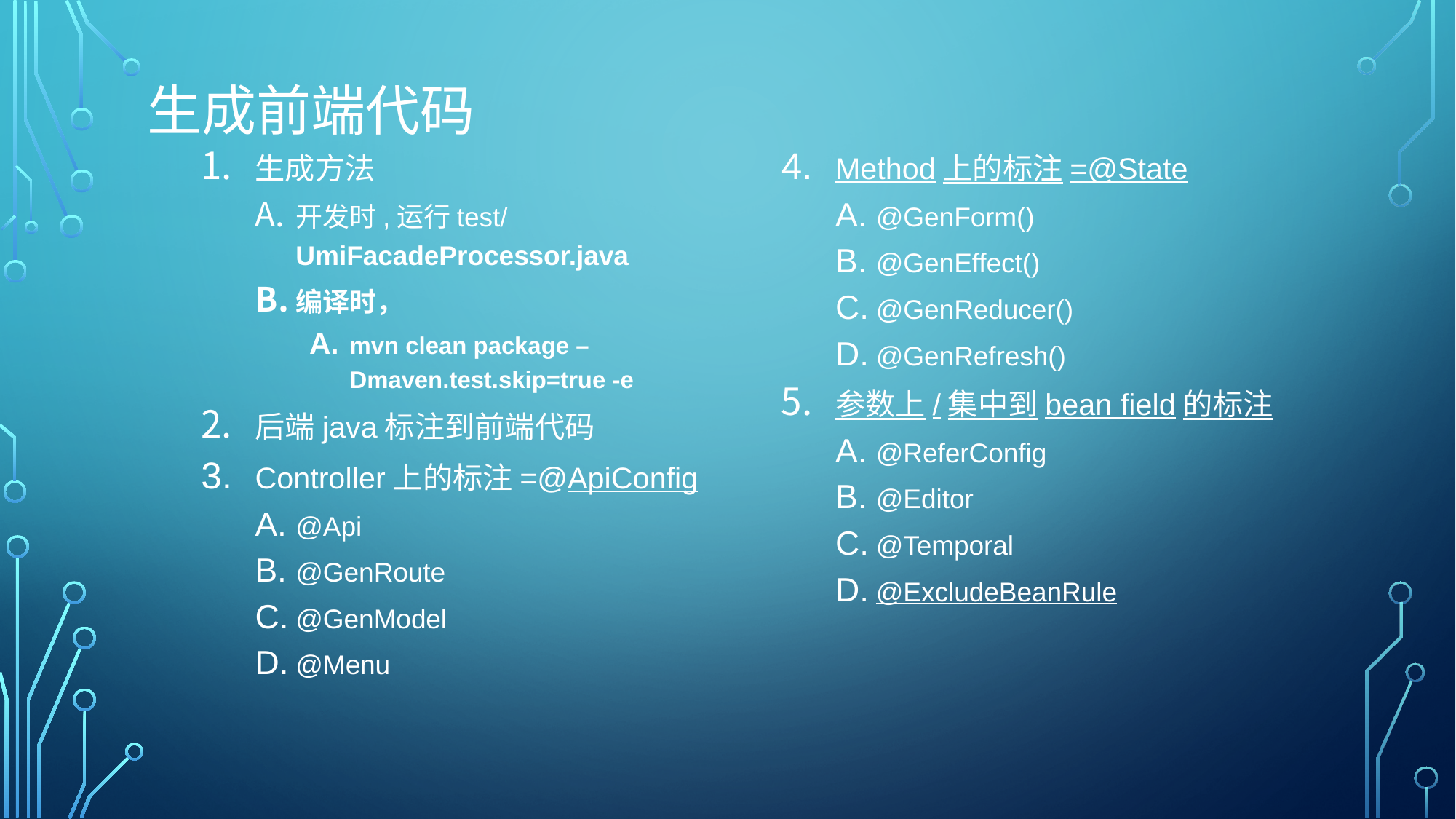

# 生成前端代码
生成方法
开发时,运行test/UmiFacadeProcessor.java
编译时，
mvn clean package –Dmaven.test.skip=true -e
后端java标注到前端代码
Controller上的标注=@ApiConfig
@Api
@GenRoute
@GenModel
@Menu
Method上的标注=@State
@GenForm()
@GenEffect()
@GenReducer()
@GenRefresh()
参数上/集中到bean field的标注
@ReferConfig
@Editor
@Temporal
@ExcludeBeanRule